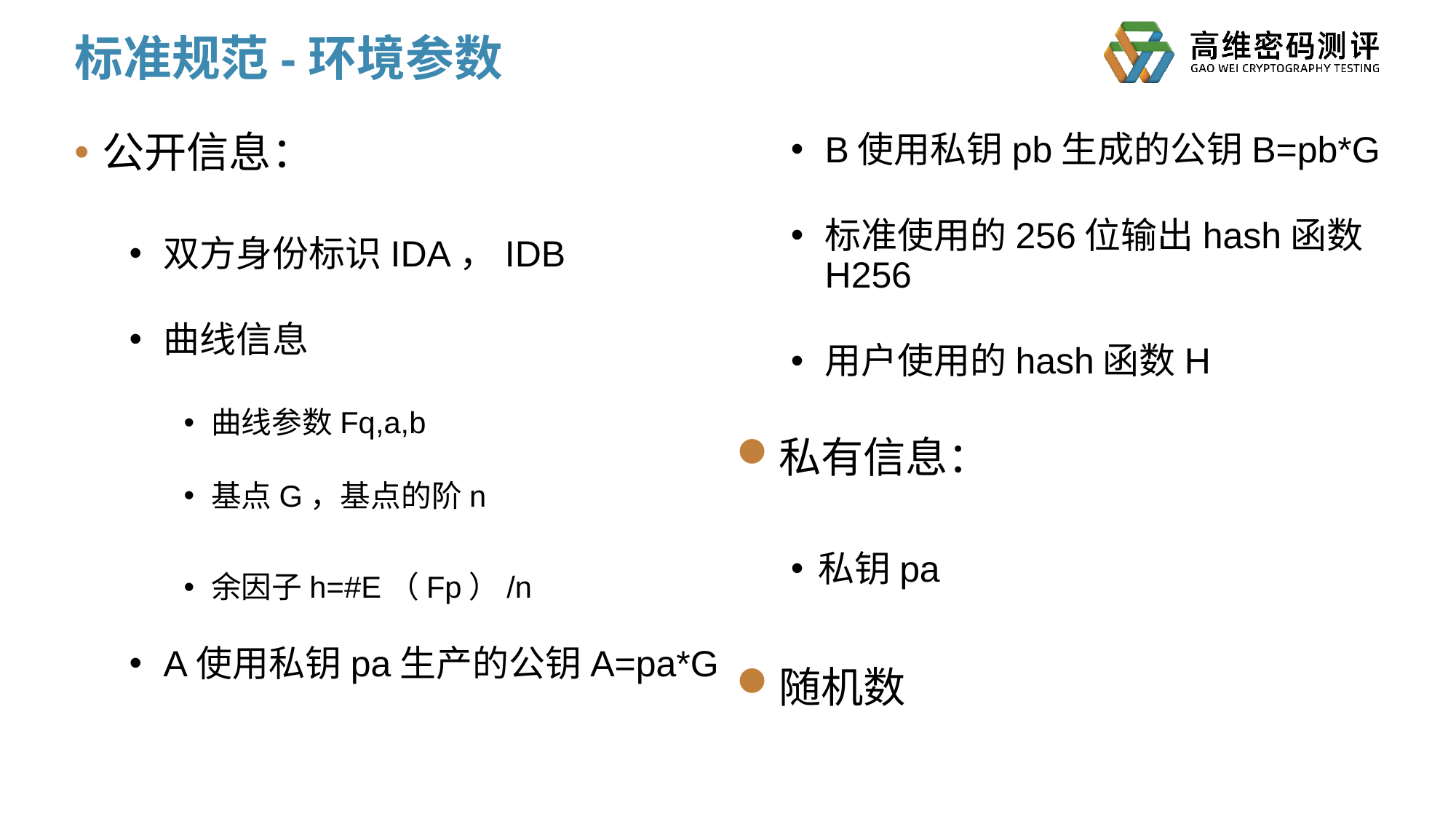

# 标准规范-环境参数
公开信息：
双方身份标识IDA，IDB
曲线信息
曲线参数Fq,a,b
基点G，基点的阶n

余因子h=#E（Fp）/n
A使用私钥pa生产的公钥A=pa*G
B使用私钥pb生成的公钥B=pb*G
标准使用的256位输出hash函数H256
用户使用的hash函数H
私有信息：

私钥pa

随机数